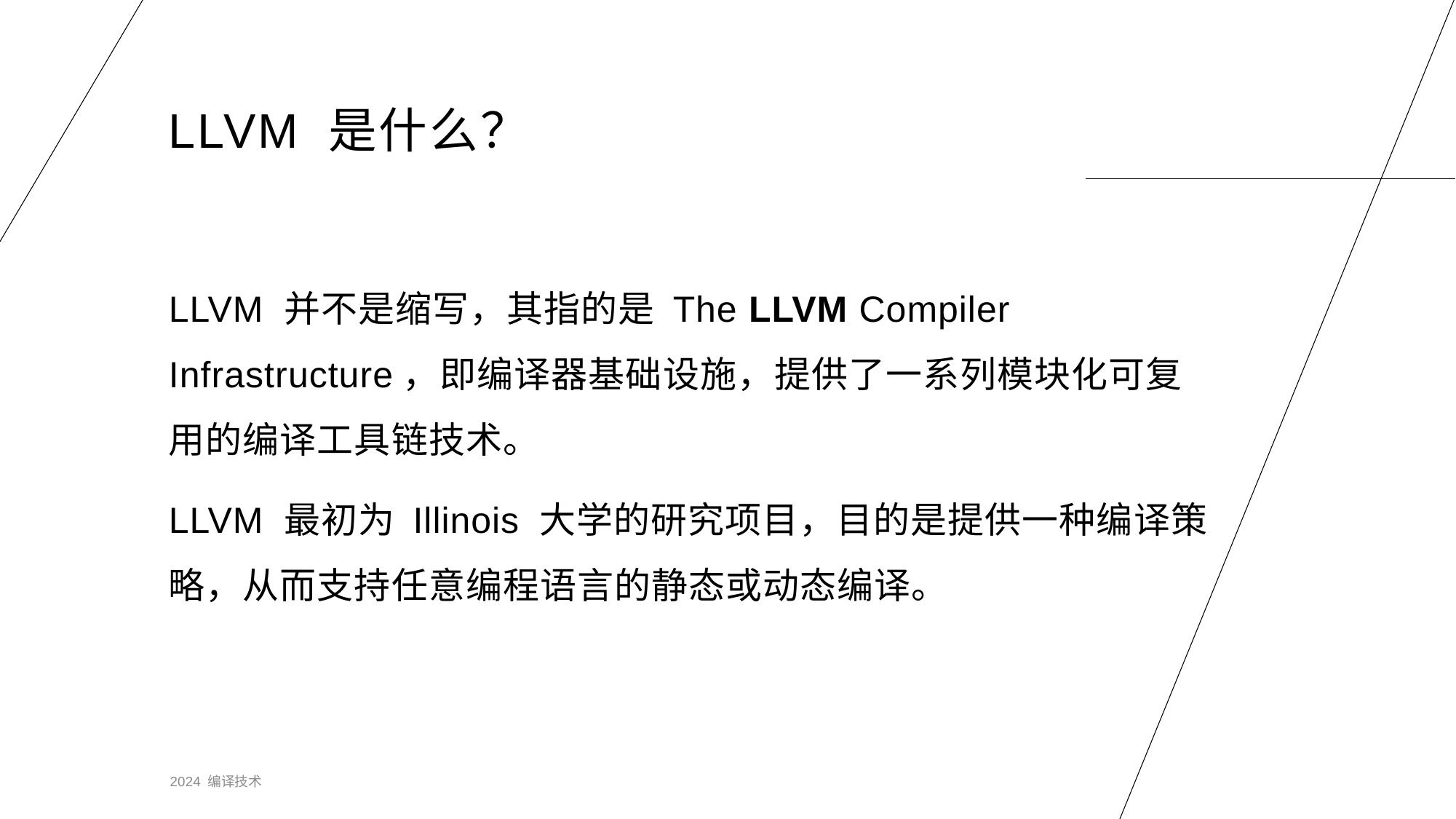

# LLVM 是什么？
LLVM 并不是缩写，其指的是 The LLVM Compiler Infrastructure，即编译器基础设施，提供了一系列模块化可复用的编译工具链技术。
LLVM 最初为 Illinois 大学的研究项目，目的是提供一种编译策略，从而支持任意编程语言的静态或动态编译。
2024 编译技术
3